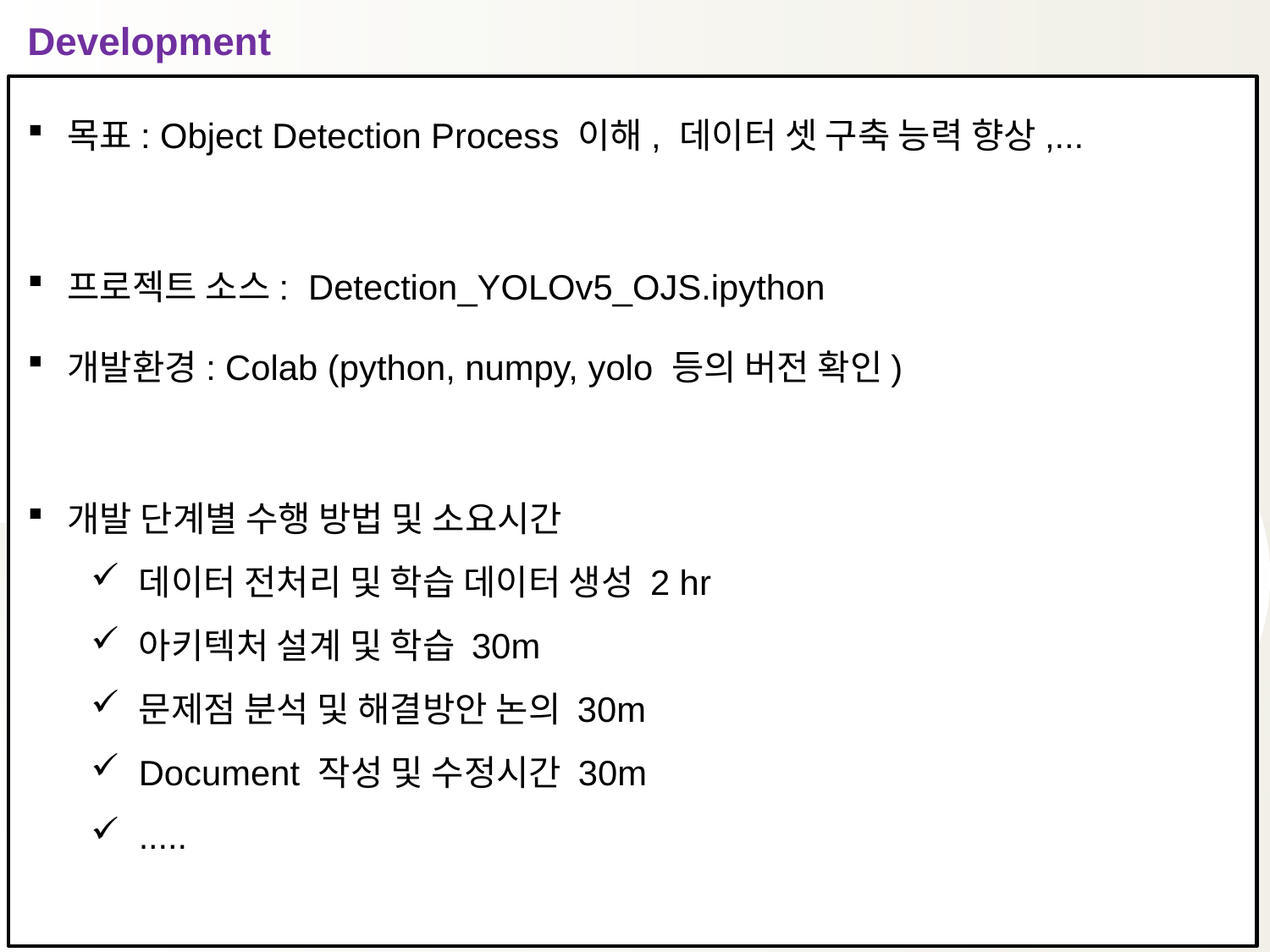

Development

목표: Object Detection Process 이해, 데이터 셋 구축 능력 향상,...
프로젝트 소스:  Detection_YOLOv5_OJS.ipython
개발환경: Colab (python, numpy, yolo 등의 버전 확인)
개발 단계별 수행 방법 및 소요시간
데이터 전처리 및 학습 데이터 생성 2 hr
아키텍처 설계 및 학습 30m
문제점 분석 및 해결방안 논의 30m
Document 작성 및 수정시간 30m
.....